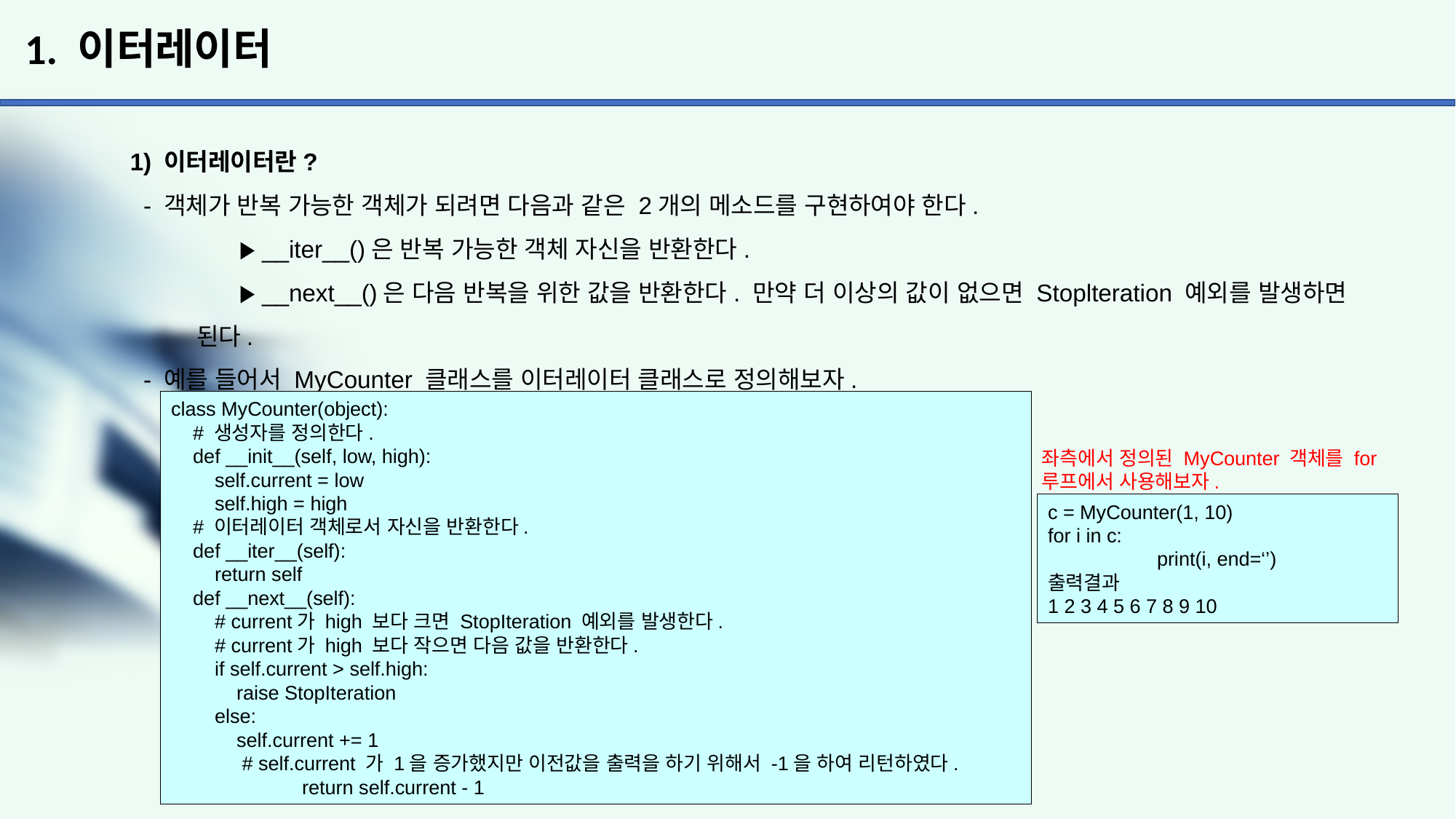

# 1. 이터레이터
1) 이터레이터란?
  - 객체가 반복 가능한 객체가 되려면 다음과 같은 2개의 메소드를 구현하여야 한다.
	▶ __iter__()은 반복 가능한 객체 자신을 반환한다.
	▶ __next__()은 다음 반복을 위한 값을 반환한다. 만약 더 이상의 값이 없으면 Stoplteration 예외를 발생하면
         된다.
  - 예를 들어서 MyCounter 클래스를 이터레이터 클래스로 정의해보자.
class MyCounter(object):
    # 생성자를 정의한다.
    def __init__(self, low, high):
        self.current = low
        self.high = high
    # 이터레이터 객체로서 자신을 반환한다.
    def __iter__(self):
        return self
    def __next__(self):
        # current가 high 보다 크면 StopIteration 예외를 발생한다.
        # current가 high 보다 작으면 다음 값을 반환한다.
        if self.current > self.high:
            raise StopIteration
        else:
            self.current += 1
             # self.current 가 1을 증가했지만 이전값을 출력을 하기 위해서 -1을 하여 리턴하였다.
	    return self.current - 1
좌측에서 정의된 MyCounter 객체를 for
루프에서 사용해보자.
c = MyCounter(1, 10)
for i in c:
	print(i, end=‘’)
출력결과
1 2 3 4 5 6 7 8 9 10